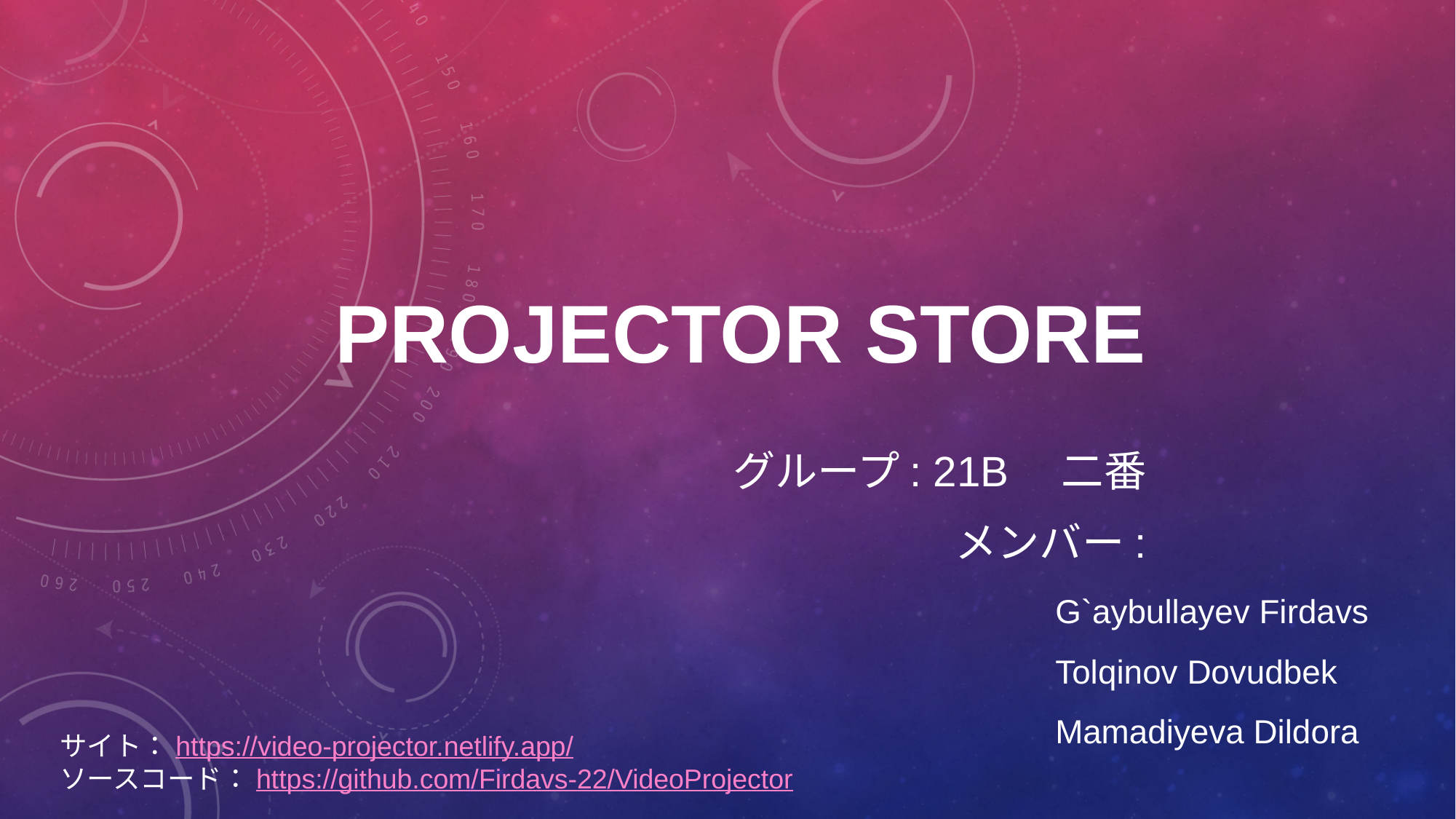

# Projector Store
グループ: 21B　二番
メンバー:
G`aybullayev Firdavs
Tolqinov Dovudbek
Mamadiyeva Dildora
サイト：https://video-projector.netlify.app/
ソースコード：https://github.com/Firdavs-22/VideoProjector